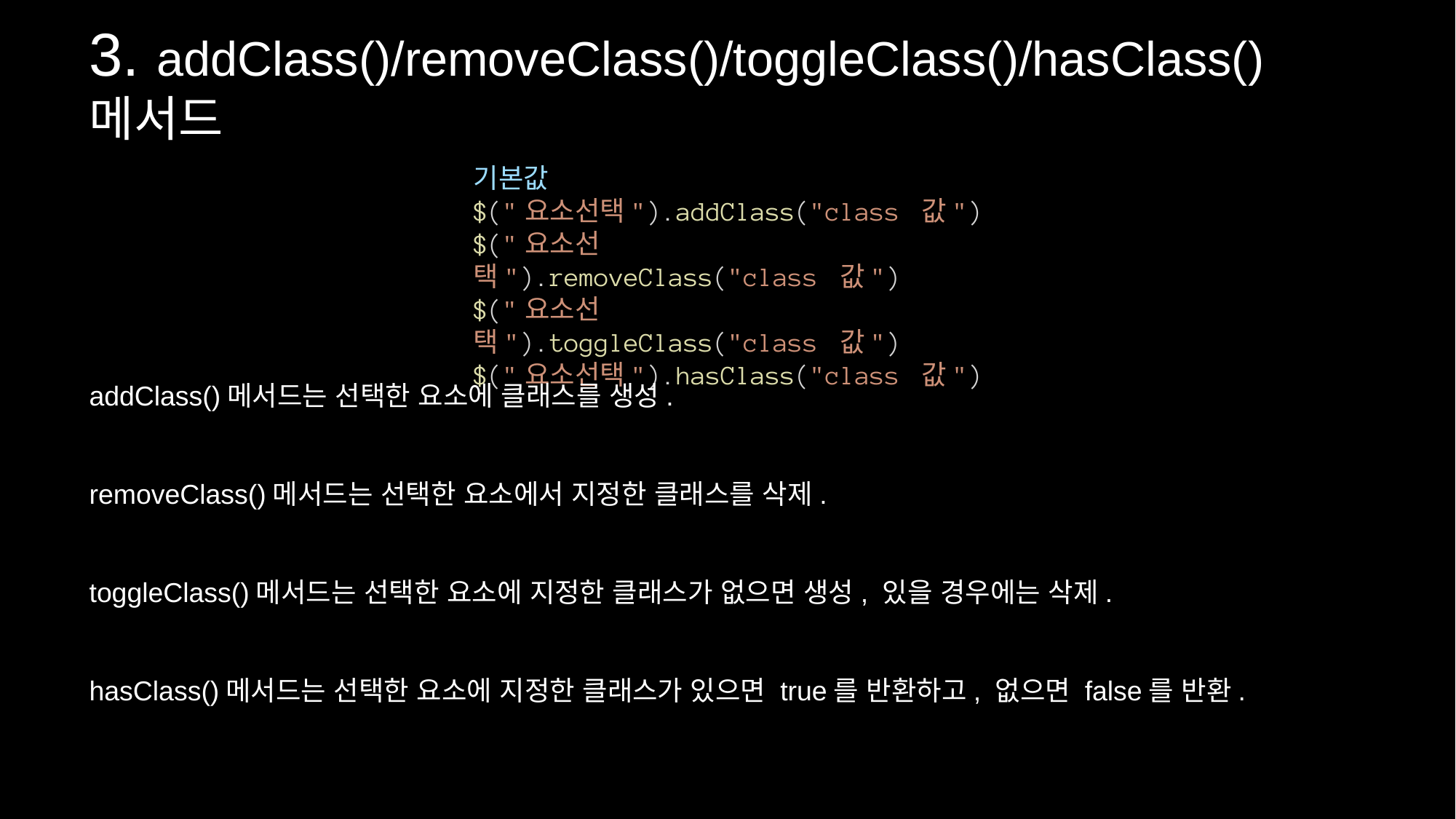

3. addClass()/removeClass()/toggleClass()/hasClass()메서드
기본값
$("요소선택").addClass("class 값")
$("요소선택").removeClass("class 값")
$("요소선택").toggleClass("class 값")
$("요소선택").hasClass("class 값")
addClass()메서드는 선택한 요소에 클래스를 생성.

removeClass()메서드는 선택한 요소에서 지정한 클래스를 삭제.

toggleClass()메서드는 선택한 요소에 지정한 클래스가 없으면 생성, 있을 경우에는 삭제.

hasClass()메서드는 선택한 요소에 지정한 클래스가 있으면 true를 반환하고, 없으면 false를 반환.